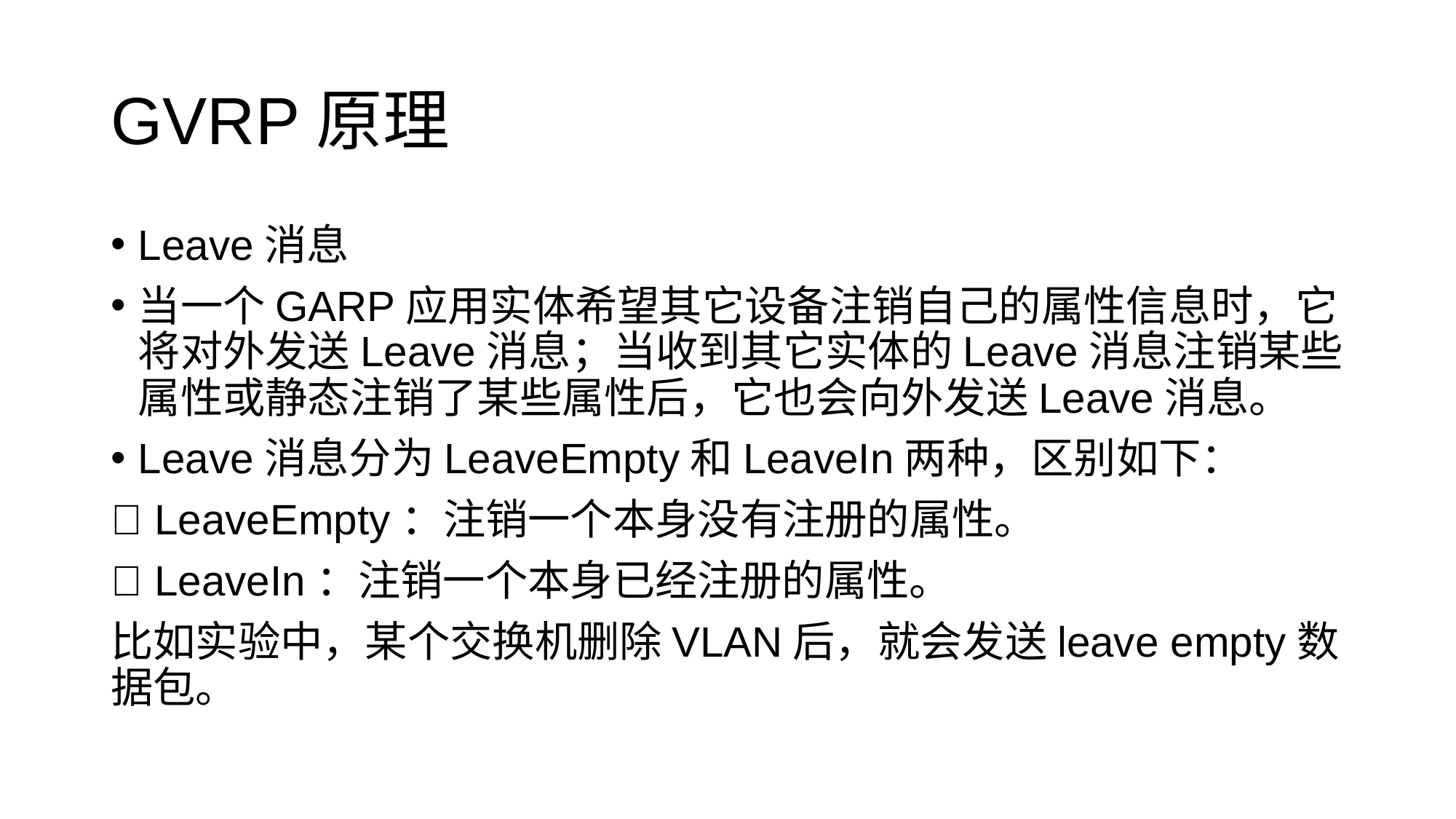

# GVRP原理
Leave消息
当一个GARP应用实体希望其它设备注销自己的属性信息时，它将对外发送Leave消息；当收到其它实体的Leave消息注销某些属性或静态注销了某些属性后，它也会向外发送Leave消息。
Leave消息分为LeaveEmpty和LeaveIn两种，区别如下：
􀁺 LeaveEmpty：注销一个本身没有注册的属性。
􀁺 LeaveIn：注销一个本身已经注册的属性。
比如实验中，某个交换机删除VLAN后，就会发送leave empty数据包。